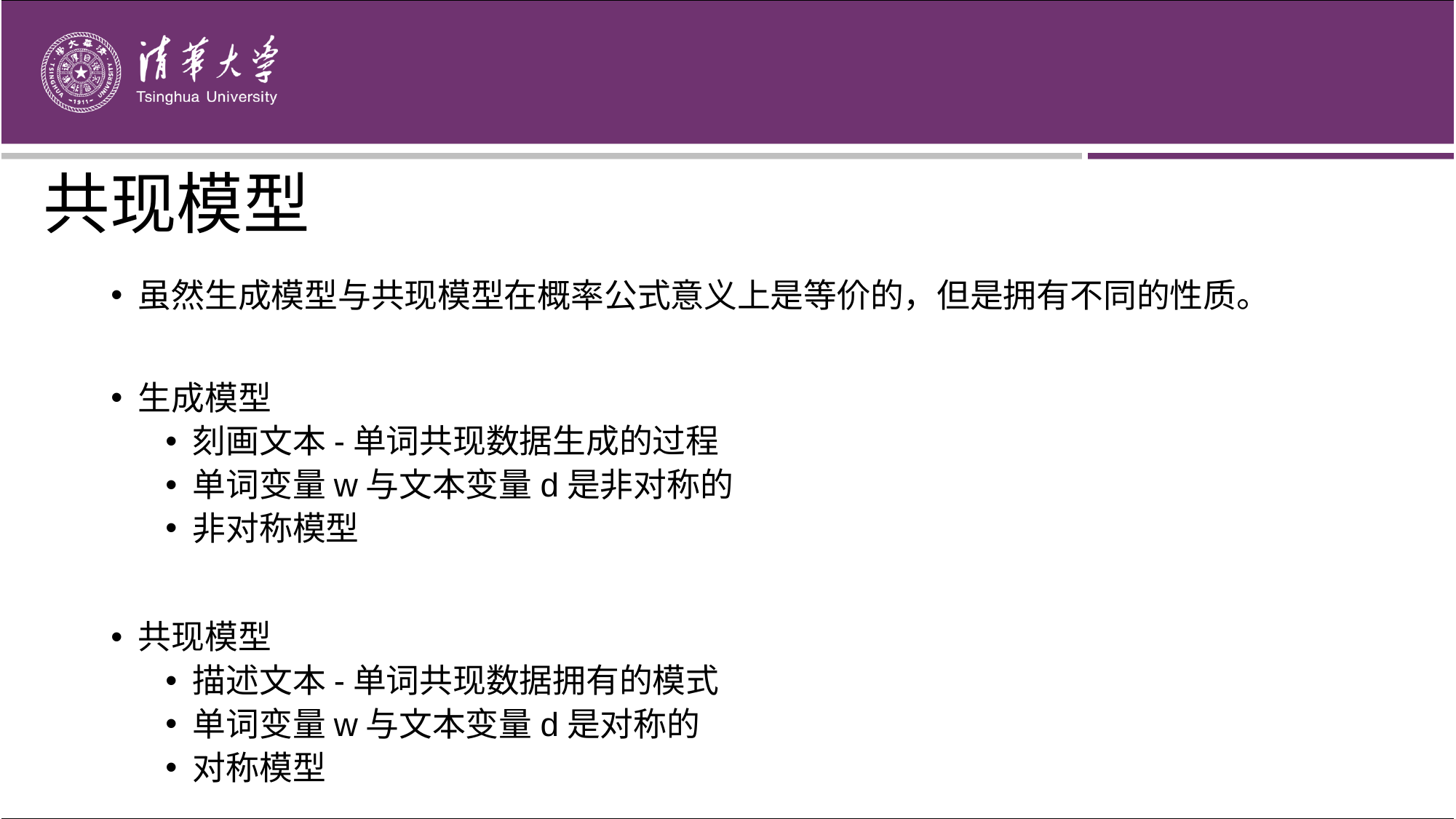

# 共现模型
虽然生成模型与共现模型在概率公式意义上是等价的，但是拥有不同的性质。

生成模型
刻画文本-单词共现数据生成的过程
单词变量w与文本变量d是非对称的
非对称模型

共现模型
描述文本-单词共现数据拥有的模式
单词变量w与文本变量d是对称的
对称模型